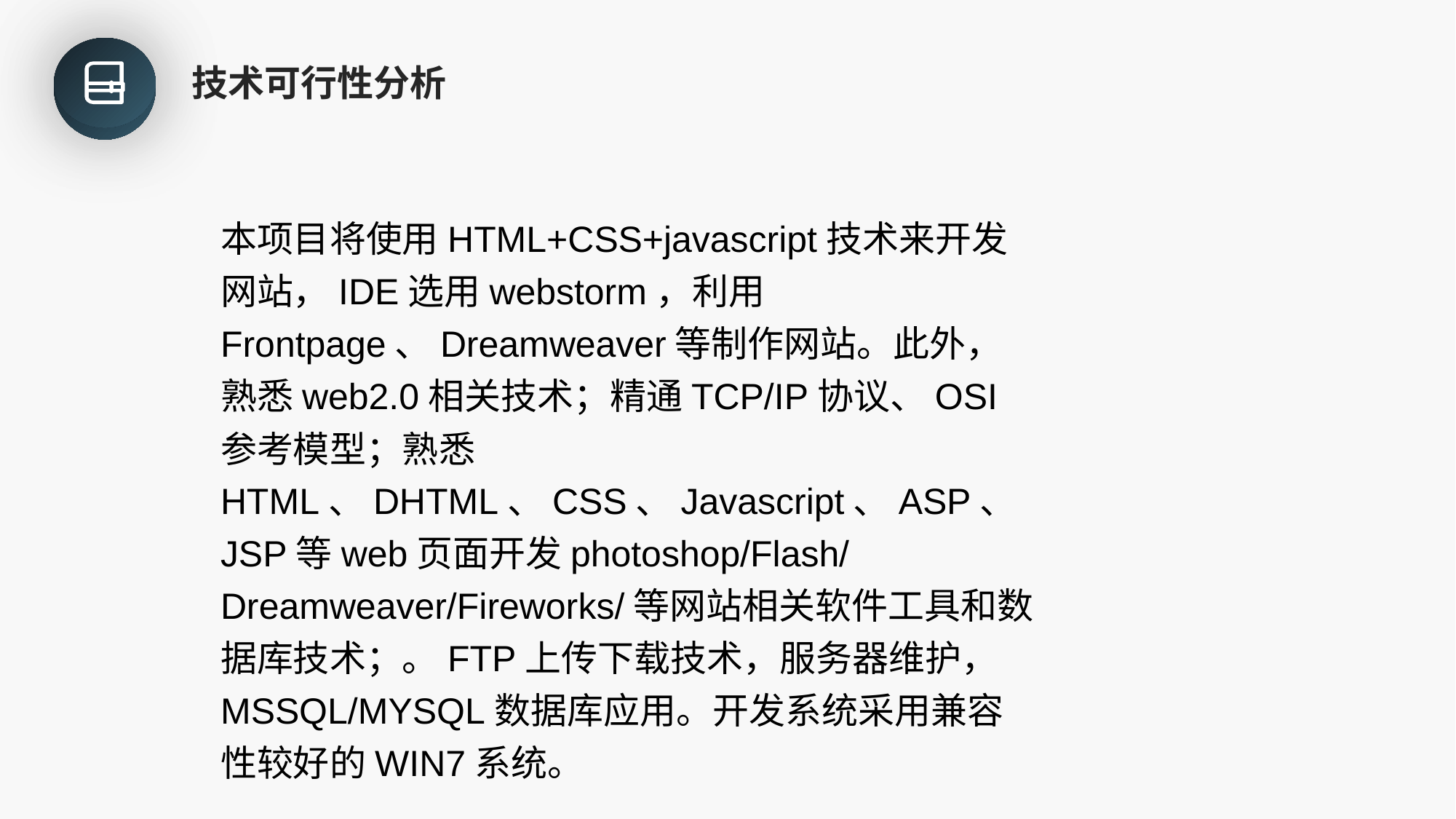

技术可行性分析
本项目将使用HTML+CSS+javascript技术来开发网站，IDE选用webstorm，利用Frontpage、Dreamweaver等制作网站。此外，熟悉web2.0相关技术；精通TCP/IP协议、OSI参考模型；熟悉HTML、DHTML、CSS、Javascript、ASP、JSP等web页面开发photoshop/Flash/Dreamweaver/Fireworks/等网站相关软件工具和数据库技术；。FTP上传下载技术，服务器维护，MSSQL/MYSQL数据库应用。开发系统采用兼容性较好的WIN7系统。